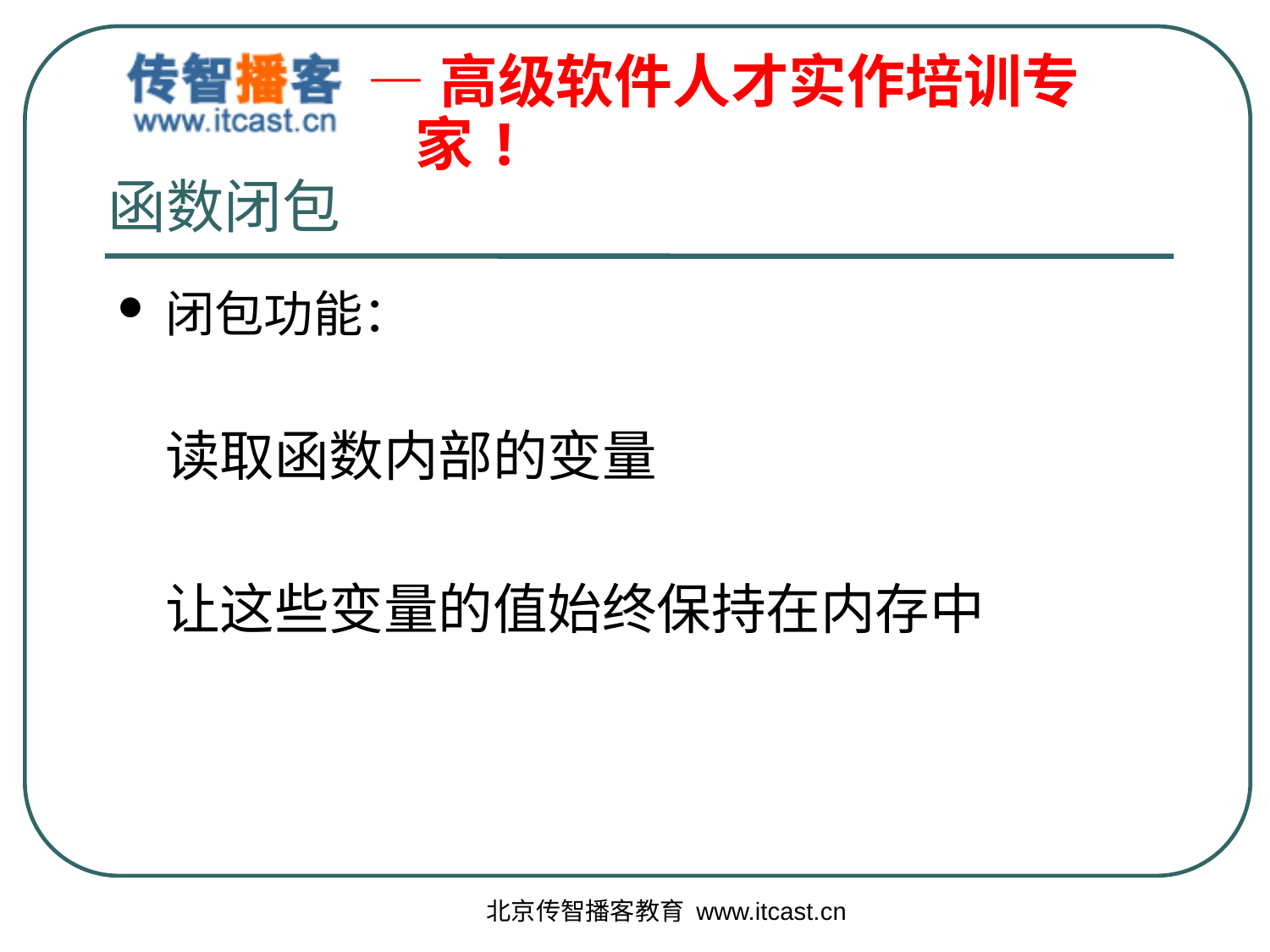

# 函数闭包
闭包功能：

	读取函数内部的变量

	让这些变量的值始终保持在内存中
北京传智播客教育 www.itcast.cn